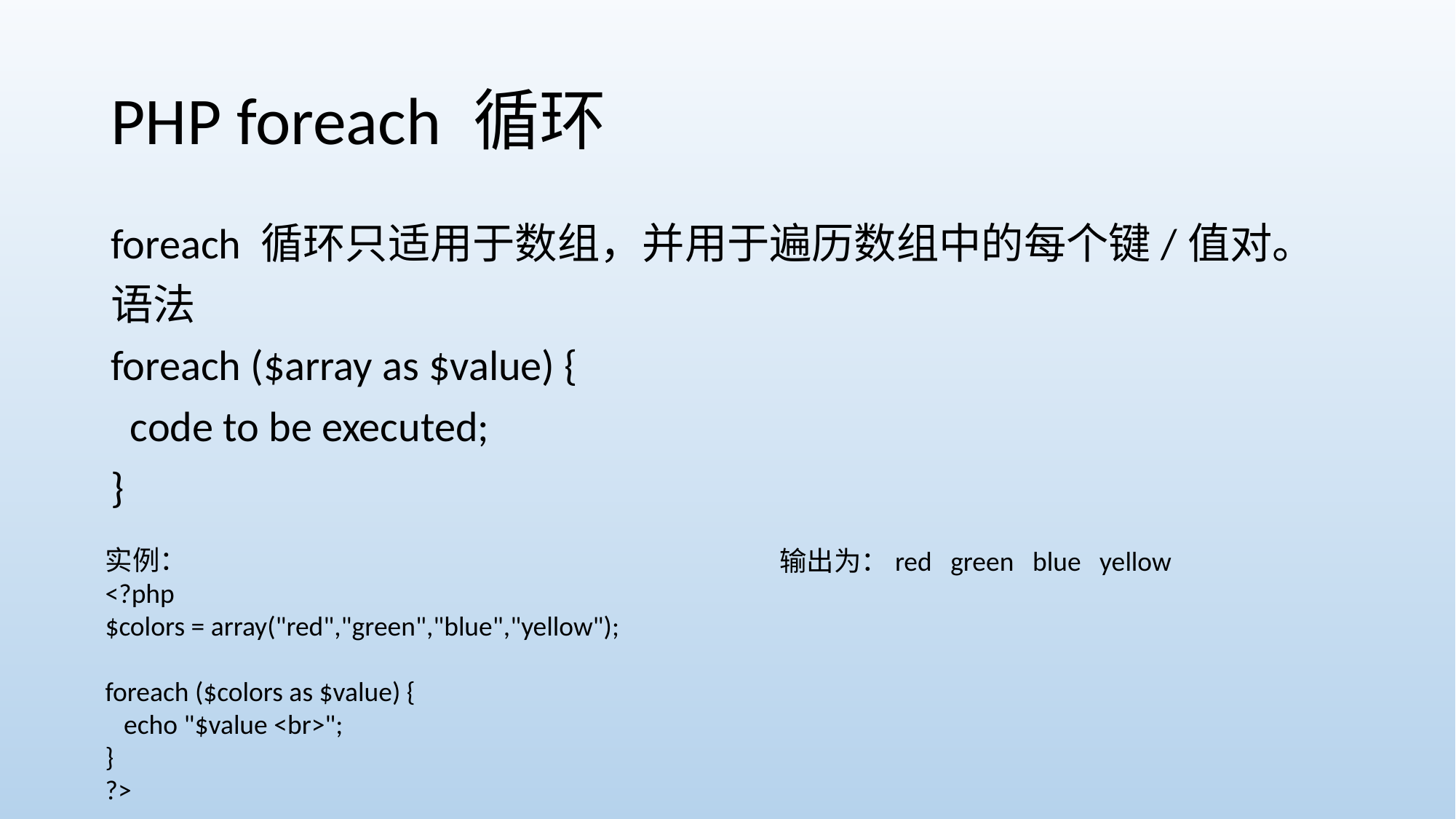

# PHP foreach 循环
foreach 循环只适用于数组，并用于遍历数组中的每个键/值对。
语法
foreach ($array as $value) {
  code to be executed;
}

实例：
<?php
$colors = array("red","green","blue","yellow");

foreach ($colors as $value) {
   echo "$value <br>";
}
?>

输出为：red   green   blue   yellow